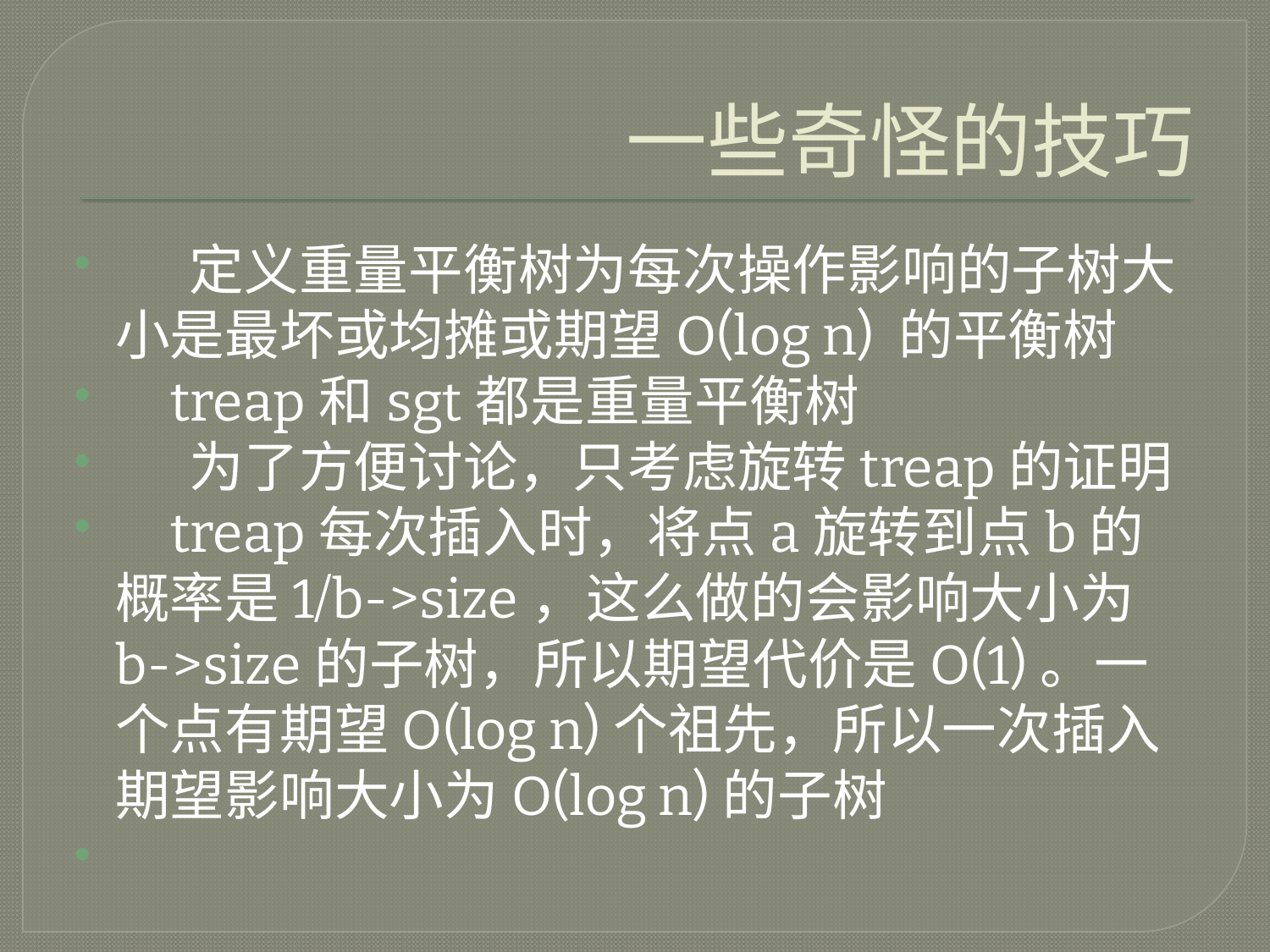

# 一些奇怪的技巧
     定义重量平衡树为每次操作影响的子树大小是最坏或均摊或期望O(log n) 的平衡树
     treap和sgt都是重量平衡树
     为了方便讨论，只考虑旋转treap的证明
     treap每次插入时，将点a旋转到点b的概率是1/b->size，这么做的会影响大小为b->size的子树，所以期望代价是O(1)。一个点有期望O(log n)个祖先，所以一次插入期望影响大小为O(log n)的子树